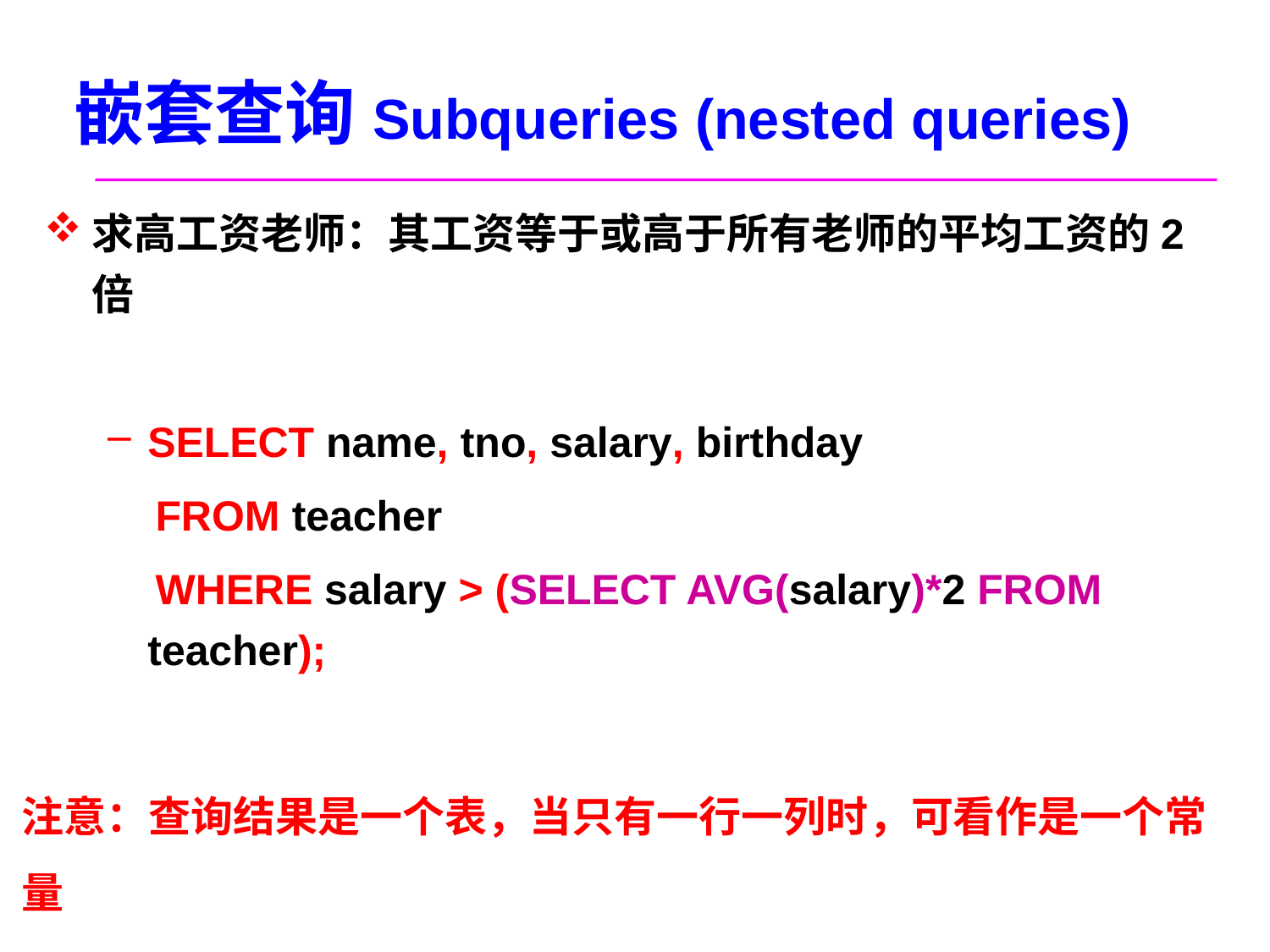

# 嵌套查询Subqueries (nested queries)
求高工资老师：其工资等于或高于所有老师的平均工资的2倍

SELECT name, tno, salary, birthday
    FROM teacher
    WHERE salary > (SELECT AVG(salary)*2 FROM teacher);
注意：查询结果是一个表，当只有一行一列时，可看作是一个常量